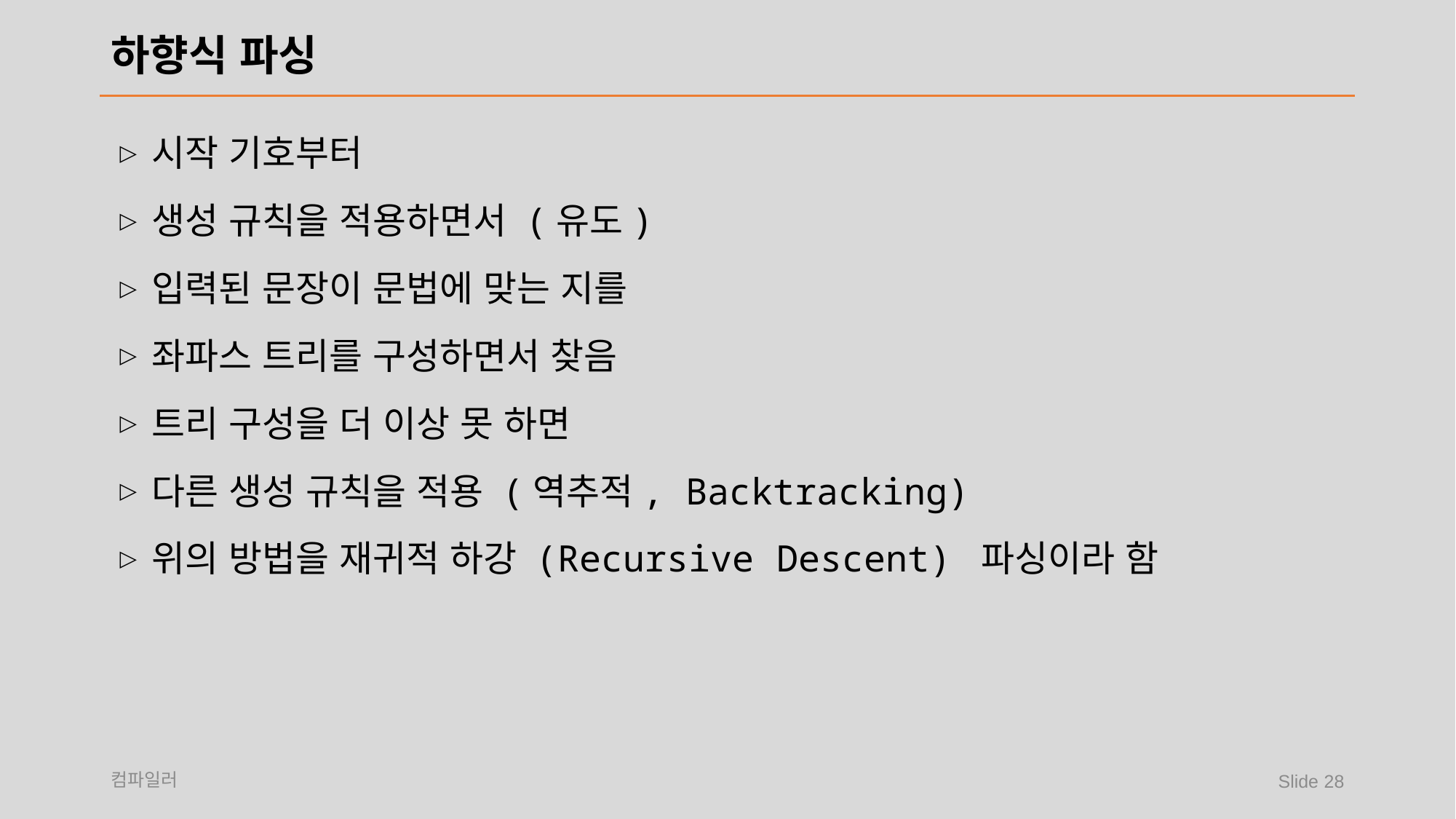

# 하향식 파싱
시작 기호부터
생성 규칙을 적용하면서 (유도)
입력된 문장이 문법에 맞는 지를
좌파스 트리를 구성하면서 찾음
트리 구성을 더 이상 못 하면
다른 생성 규칙을 적용 (역추적, Backtracking)
위의 방법을 재귀적 하강 (Recursive Descent) 파싱이라 함

컴파일러
Slide 28